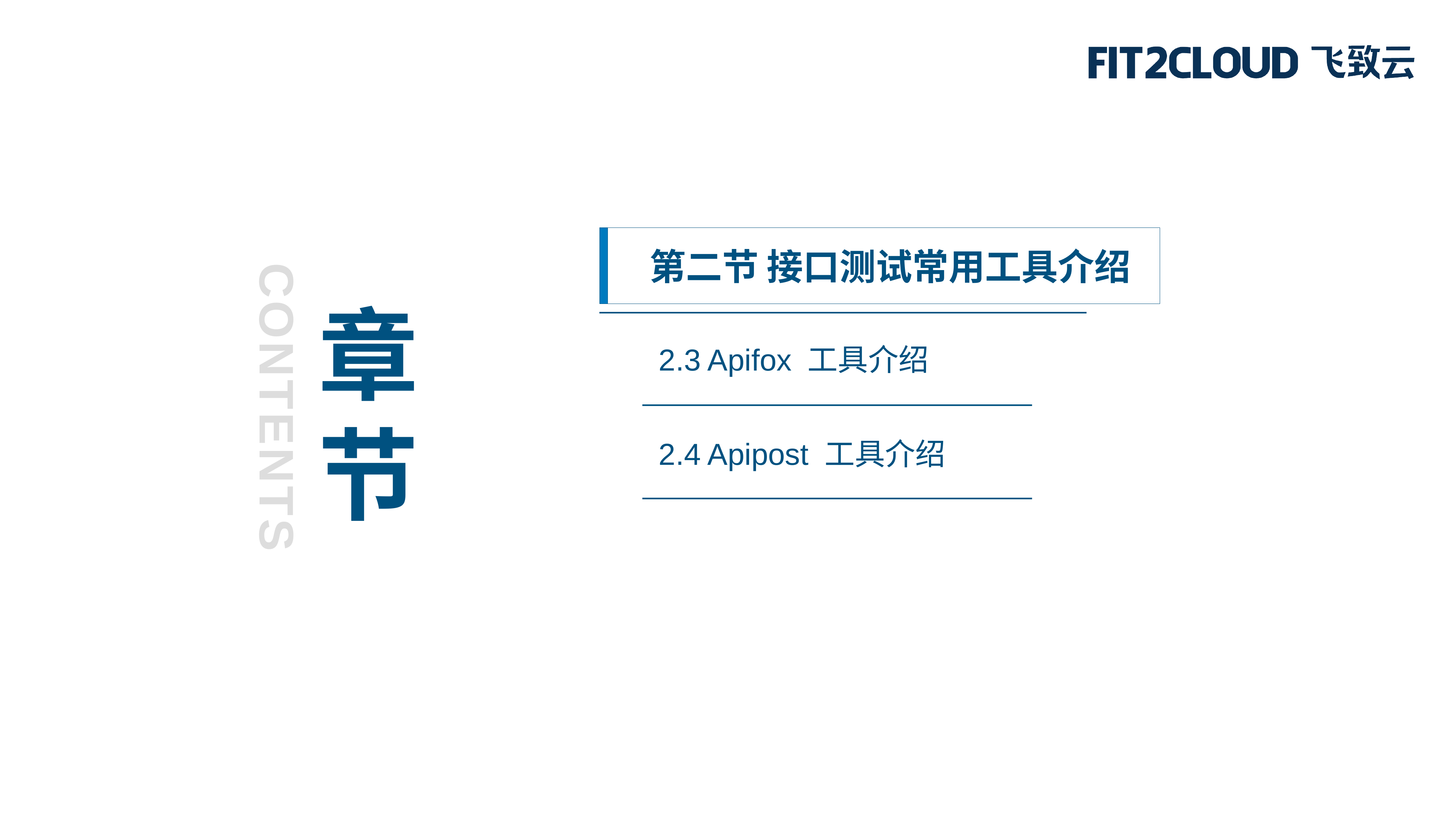

第二节 接口测试常用工具介绍
章
节

2.3 Apifox 工具介绍
CONTENTS

2.4 Apipost 工具介绍